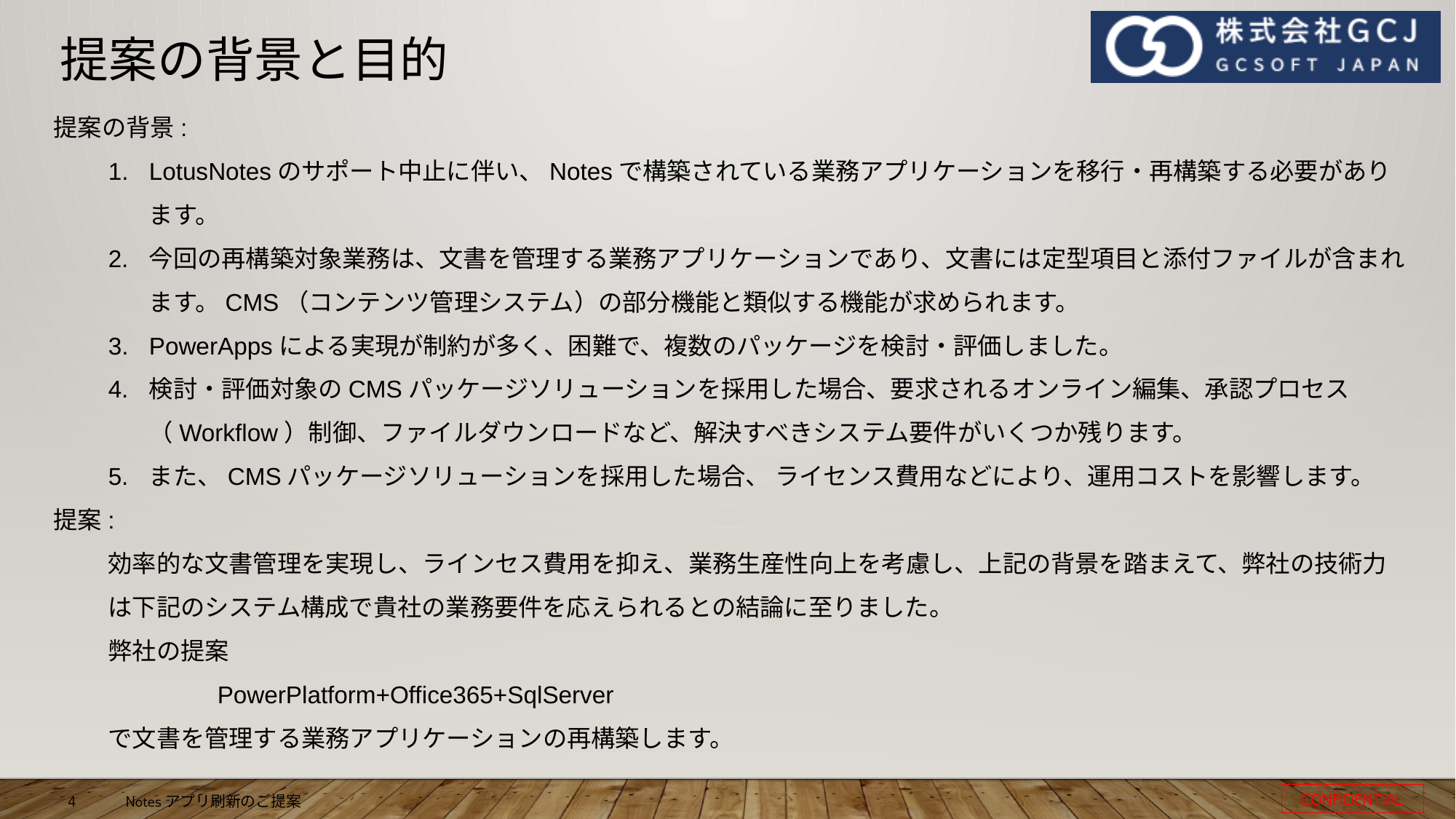

# 提案の背景と目的
提案の背景:
LotusNotesのサポート中止に伴い、Notesで構築されている業務アプリケーションを移行・再構築する必要があります。
今回の再構築対象業務は、文書を管理する業務アプリケーションであり、文書には定型項目と添付ファイルが含まれます。CMS（コンテンツ管理システム）の部分機能と類似する機能が求められます。
PowerAppsによる実現が制約が多く、困難で、複数のパッケージを検討・評価しました。
検討・評価対象のCMSパッケージソリューションを採用した場合、要求されるオンライン編集、承認プロセス（Workflow）制御、ファイルダウンロードなど、解決すべきシステム要件がいくつか残ります。
また、CMSパッケージソリューションを採用した場合、 ライセンス費用などにより、運用コストを影響します。
提案:
効率的な文書管理を実現し、ラインセス費用を抑え、業務生産性向上を考慮し、上記の背景を踏まえて、弊社の技術力は下記のシステム構成で貴社の業務要件を応えられるとの結論に至りました。
弊社の提案
	PowerPlatform+Office365+SqlServer
で文書を管理する業務アプリケーションの再構築します。